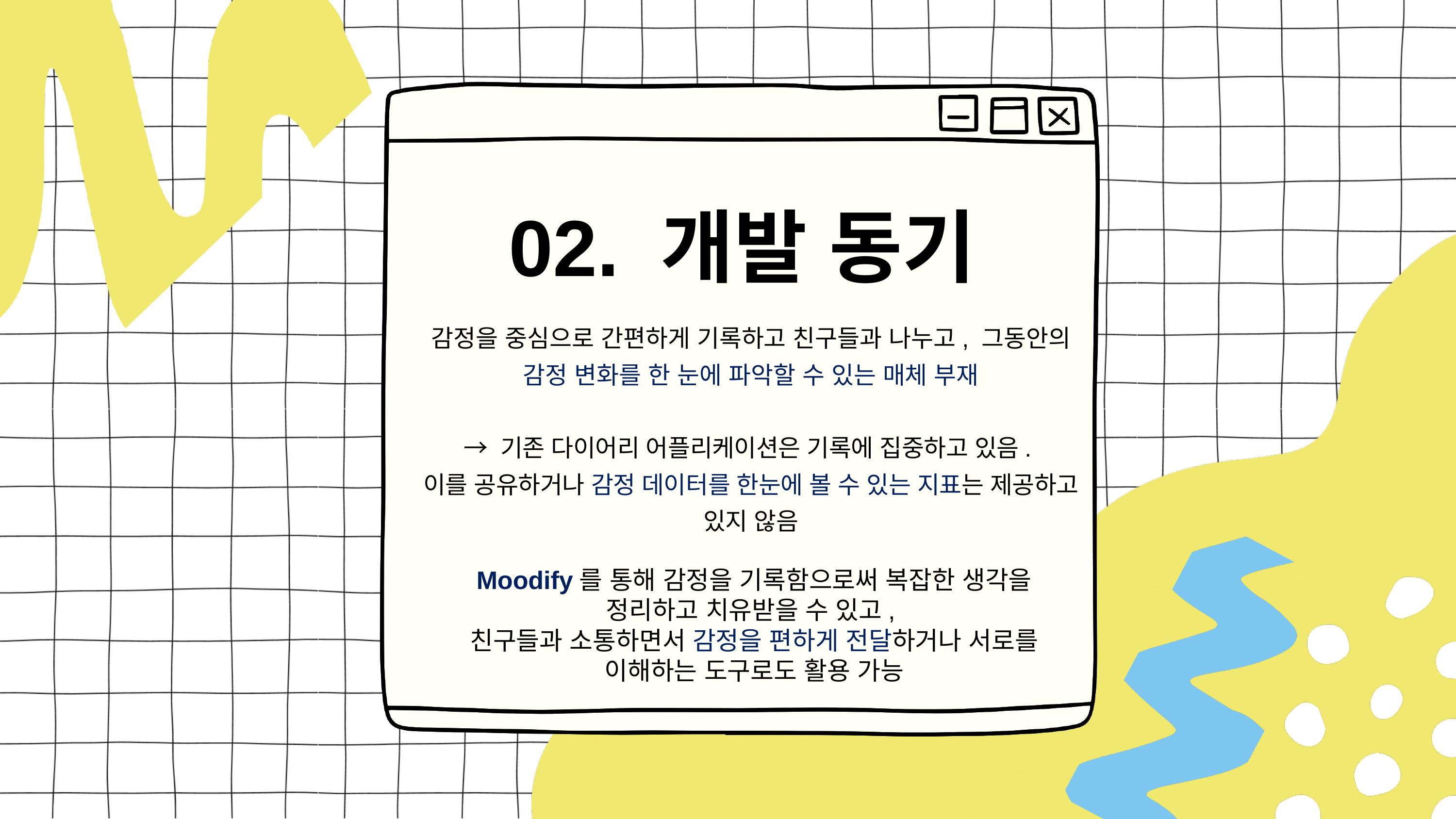

02. 개발 동기

감정을 중심으로 간편하게 기록하고 친구들과 나누고, 그동안의 감정 변화를 한 눈에 파악할 수 있는 매체 부재

→ 기존 다이어리 어플리케이션은 기록에 집중하고 있음.
이를 공유하거나 감정 데이터를 한눈에 볼 수 있는 지표는 제공하고 있지 않음

Moodify를 통해 감정을 기록함으로써 복잡한 생각을 정리하고 치유받을 수 있고,
친구들과 소통하면서 감정을 편하게 전달하거나 서로를 이해하는 도구로도 활용 가능